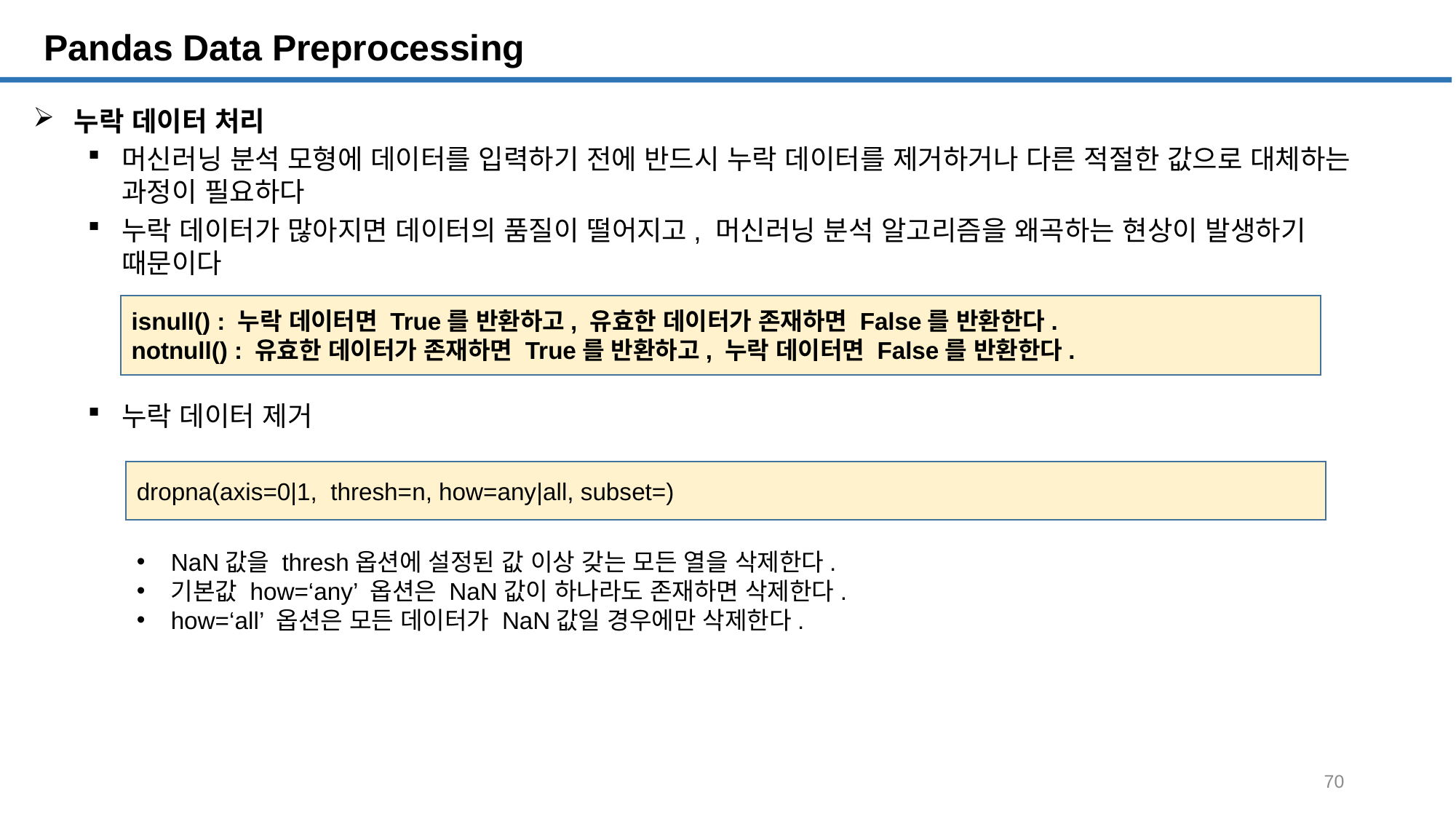

SQL 튜닝 개요
# Pandas Data Preprocessing

누락 데이터 처리
머신러닝 분석 모형에 데이터를 입력하기 전에 반드시 누락 데이터를 제거하거나 다른 적절한 값으로 대체하는 과정이 필요하다
누락 데이터가 많아지면 데이터의 품질이 떨어지고, 머신러닝 분석 알고리즘을 왜곡하는 현상이 발생하기 때문이다

누락 데이터 제거

isnull() : 누락 데이터면 True를 반환하고, 유효한 데이터가 존재하면 False를 반환한다.
notnull() : 유효한 데이터가 존재하면 True를 반환하고, 누락 데이터면 False를 반환한다.
dropna(axis=0|1,  thresh=n, how=any|all, subset=)
NaN값을 thresh옵션에 설정된 값 이상 갖는 모든 열을 삭제한다.
기본값 how=‘any’ 옵션은 NaN값이 하나라도 존재하면 삭제한다.
how=‘all’ 옵션은 모든 데이터가 NaN값일 경우에만 삭제한다.
70